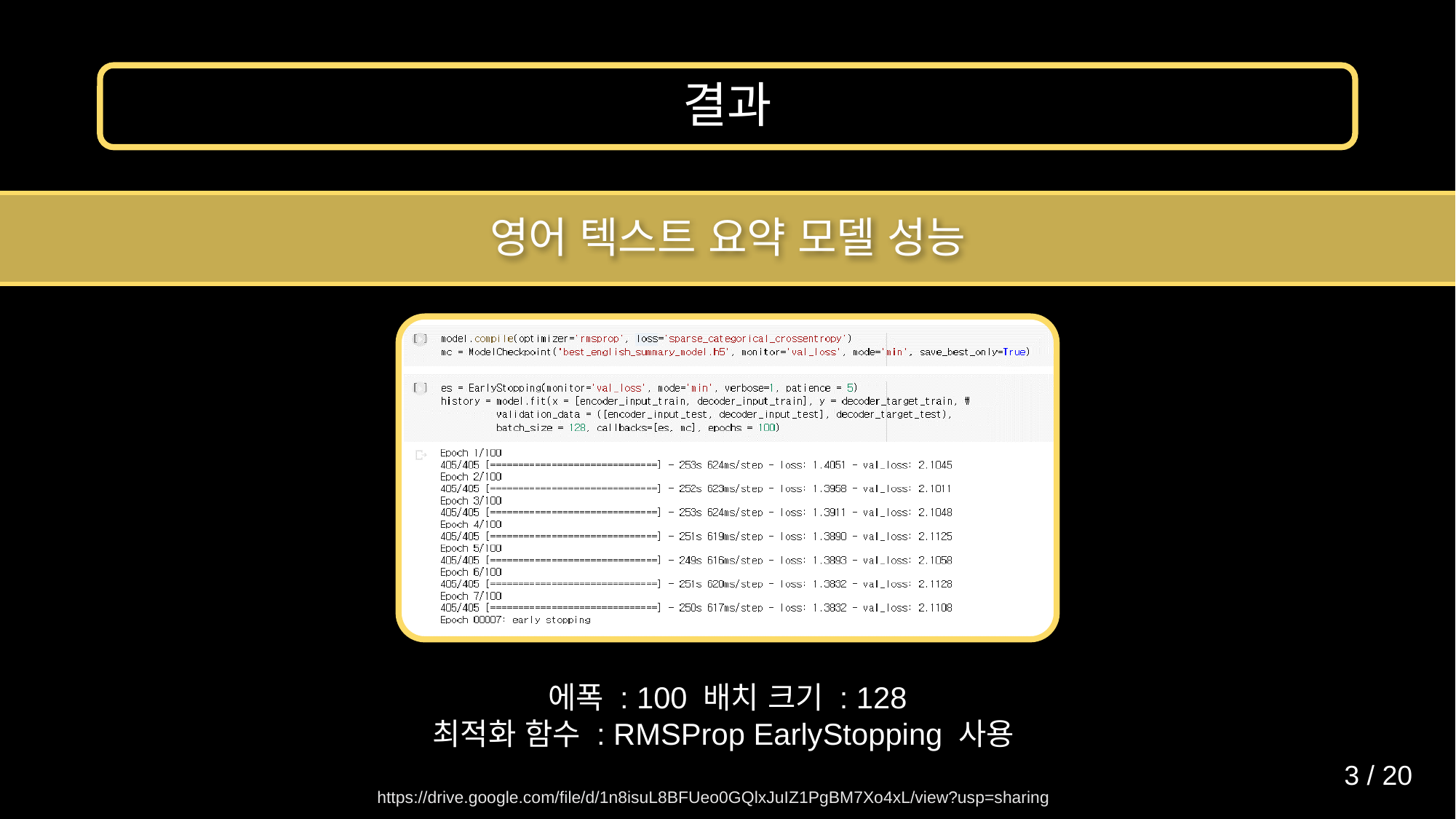

# 결과

영어 텍스트 요약 모델 성능

에폭 : 100 배치 크기 : 128
최적화 함수 : RMSProp EarlyStopping 사용
3 / 20
https://drive.google.com/file/d/1n8isuL8BFUeo0GQlxJuIZ1PgBM7Xo4xL/view?usp=sharing